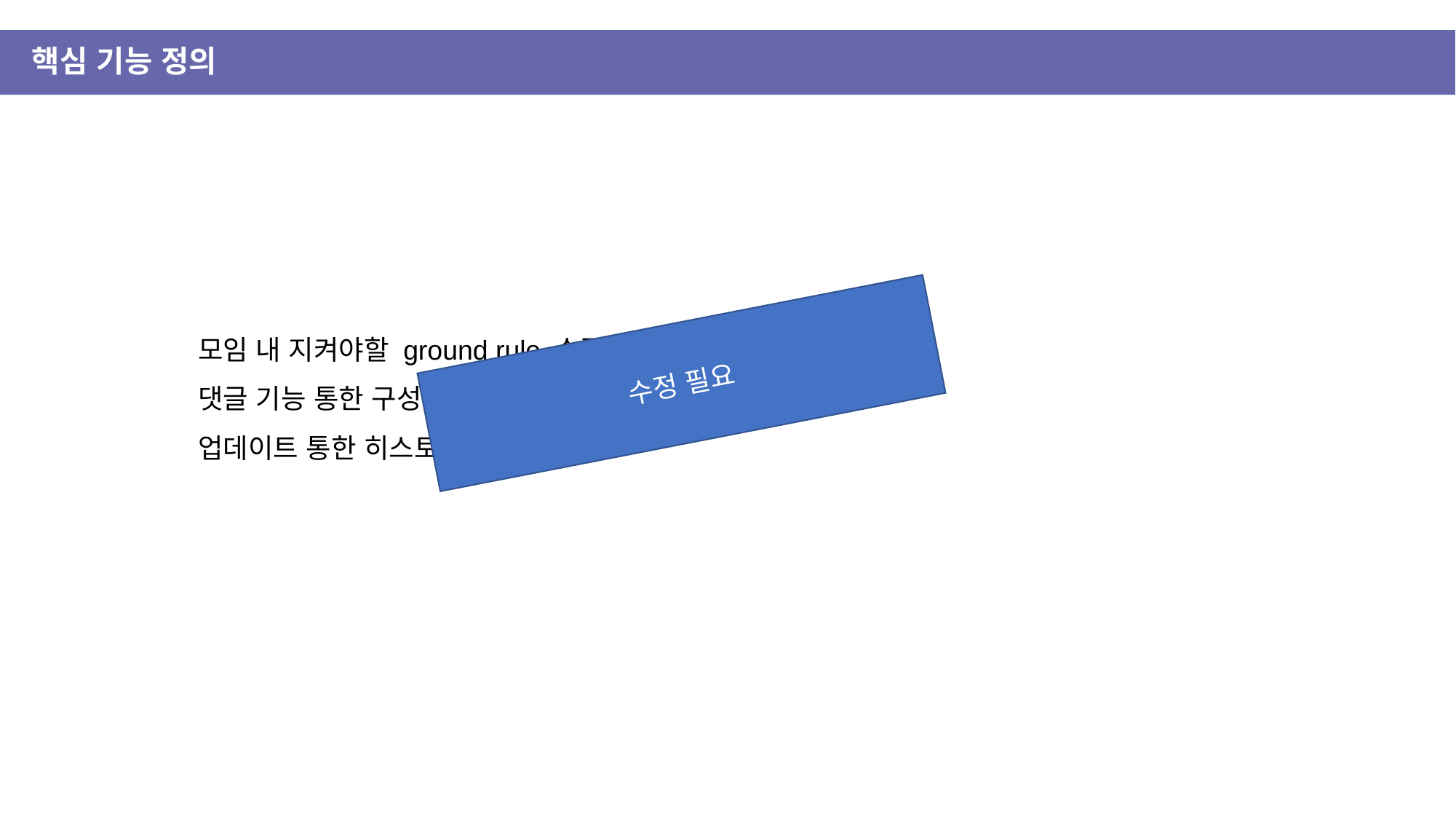

핵심 기능 정의
모임 내 지켜야할 ground rule 수립
댓글 기능 통한 구성원들의 의견 수렴
업데이트 통한 히스토리 관리
수정 필요